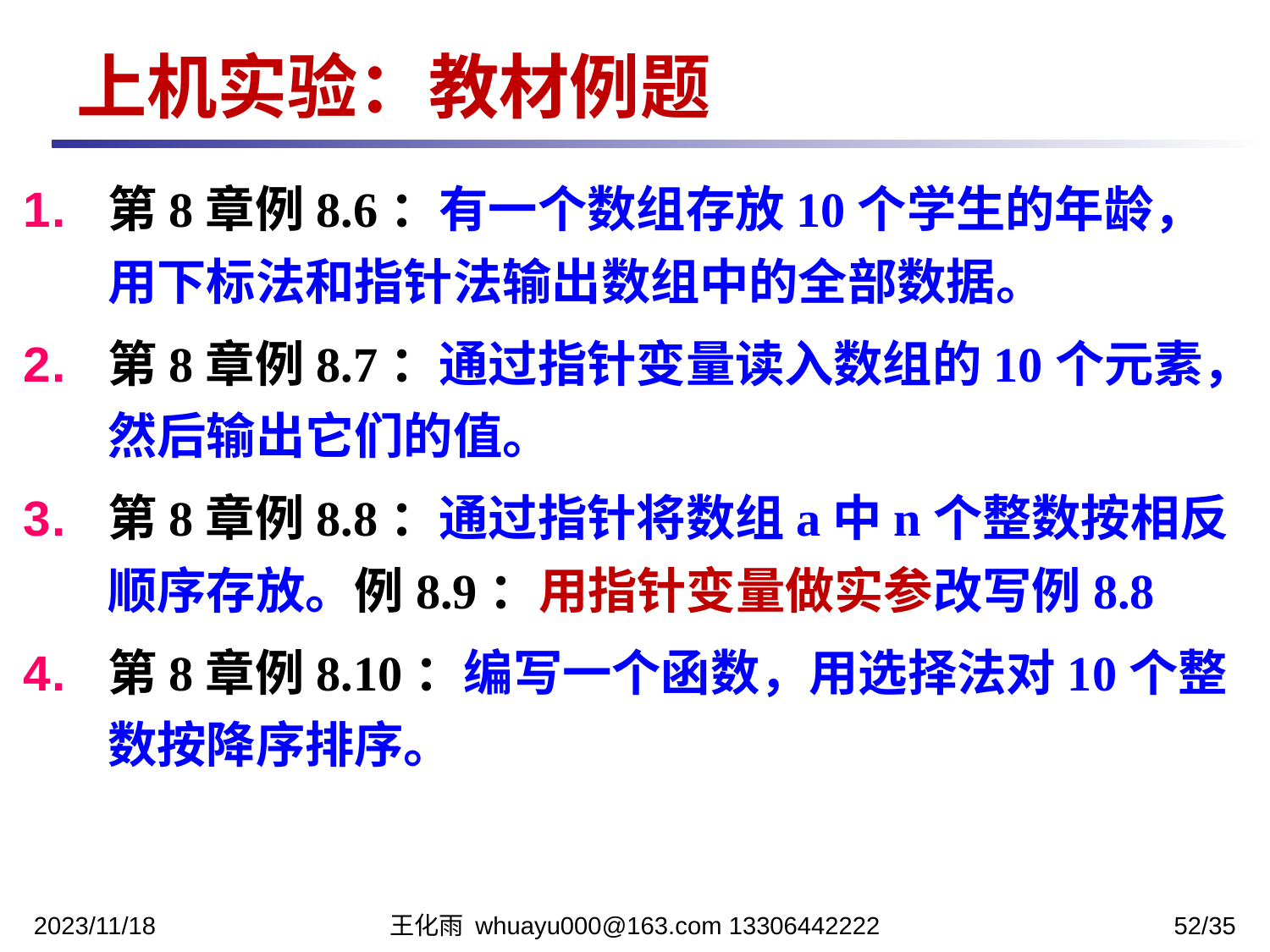

上机实验：教材例题
第8章例8.6：有一个数组存放10个学生的年龄，用下标法和指针法输出数组中的全部数据。
第8章例8.7：通过指针变量读入数组的10个元素，然后输出它们的值。
第8章例8.8：通过指针将数组a中n个整数按相反顺序存放。例8.9：用指针变量做实参改写例8.8
第8章例8.10：编写一个函数，用选择法对10个整数按降序排序。
2023/11/18
王化雨 whuayu000@163.com 13306442222
52/35